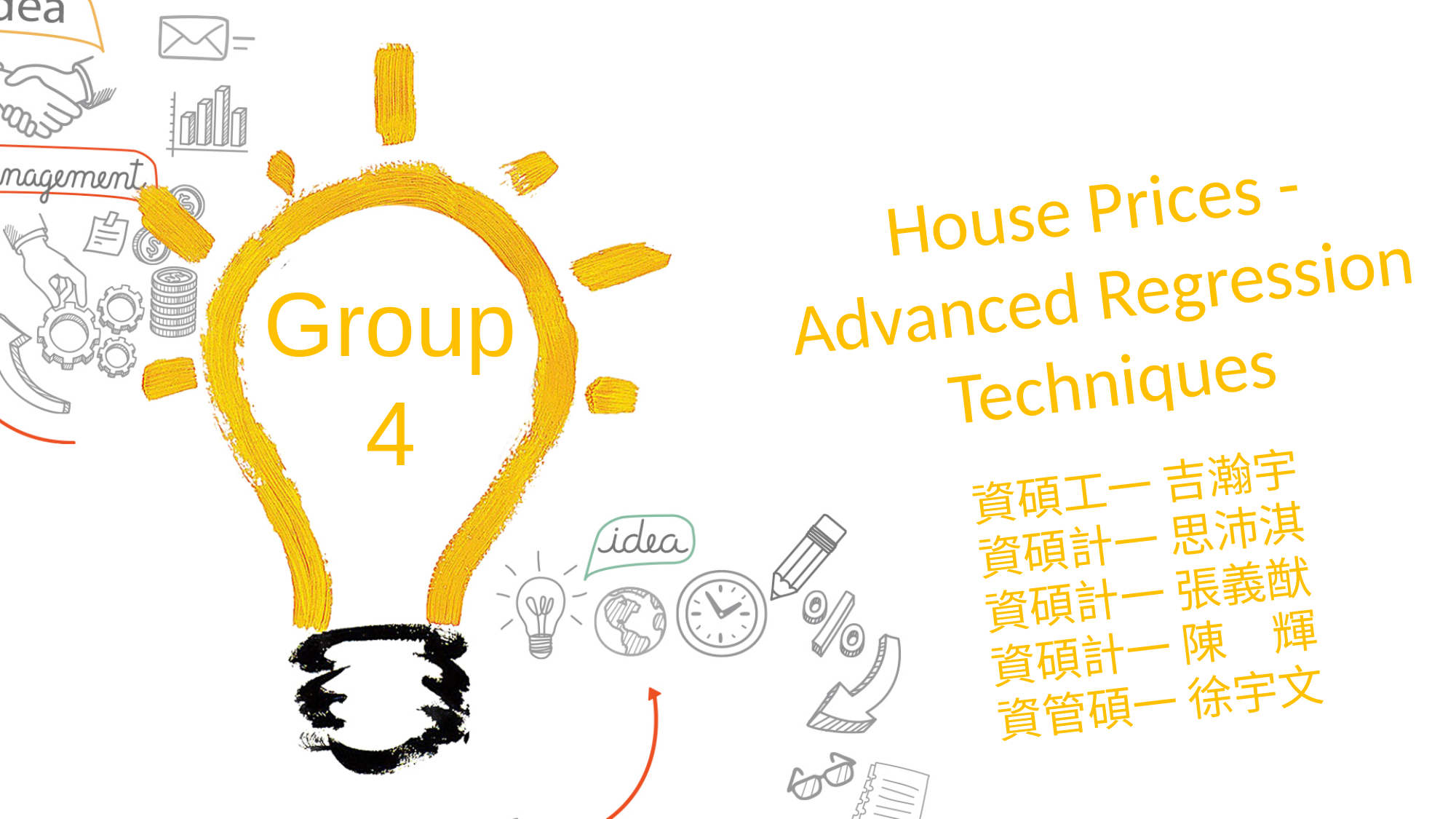

House Prices - Advanced Regression Techniques
Group
4
資碩工一 吉瀚宇
資碩計一 思沛淇
資碩計一 張義猷
資碩計一 陳黑輝
資管碩一 徐宇文